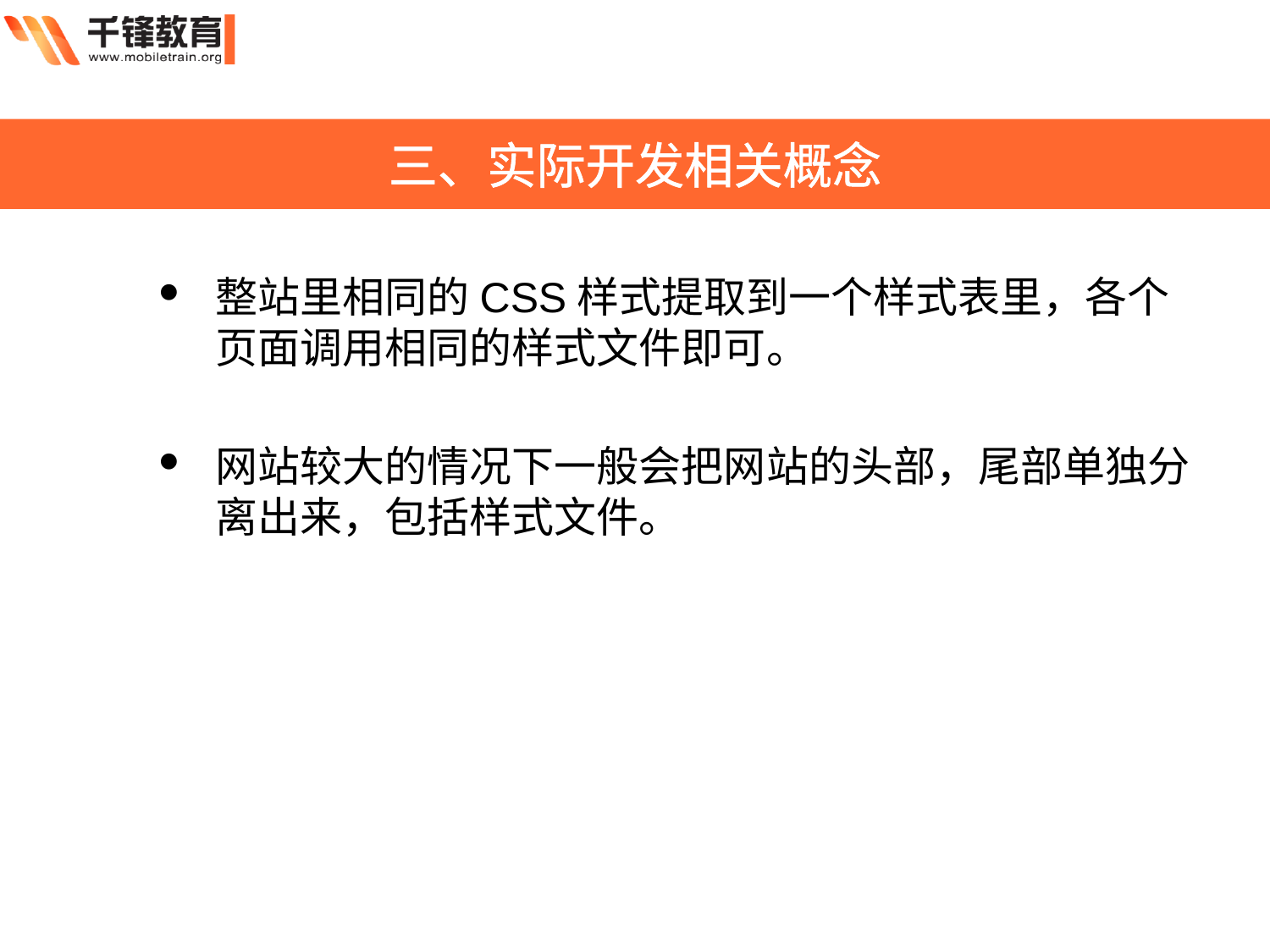

三、实际开发相关概念
整站里相同的CSS样式提取到一个样式表里，各个页面调用相同的样式文件即可。

网站较大的情况下一般会把网站的头部，尾部单独分离出来，包括样式文件。